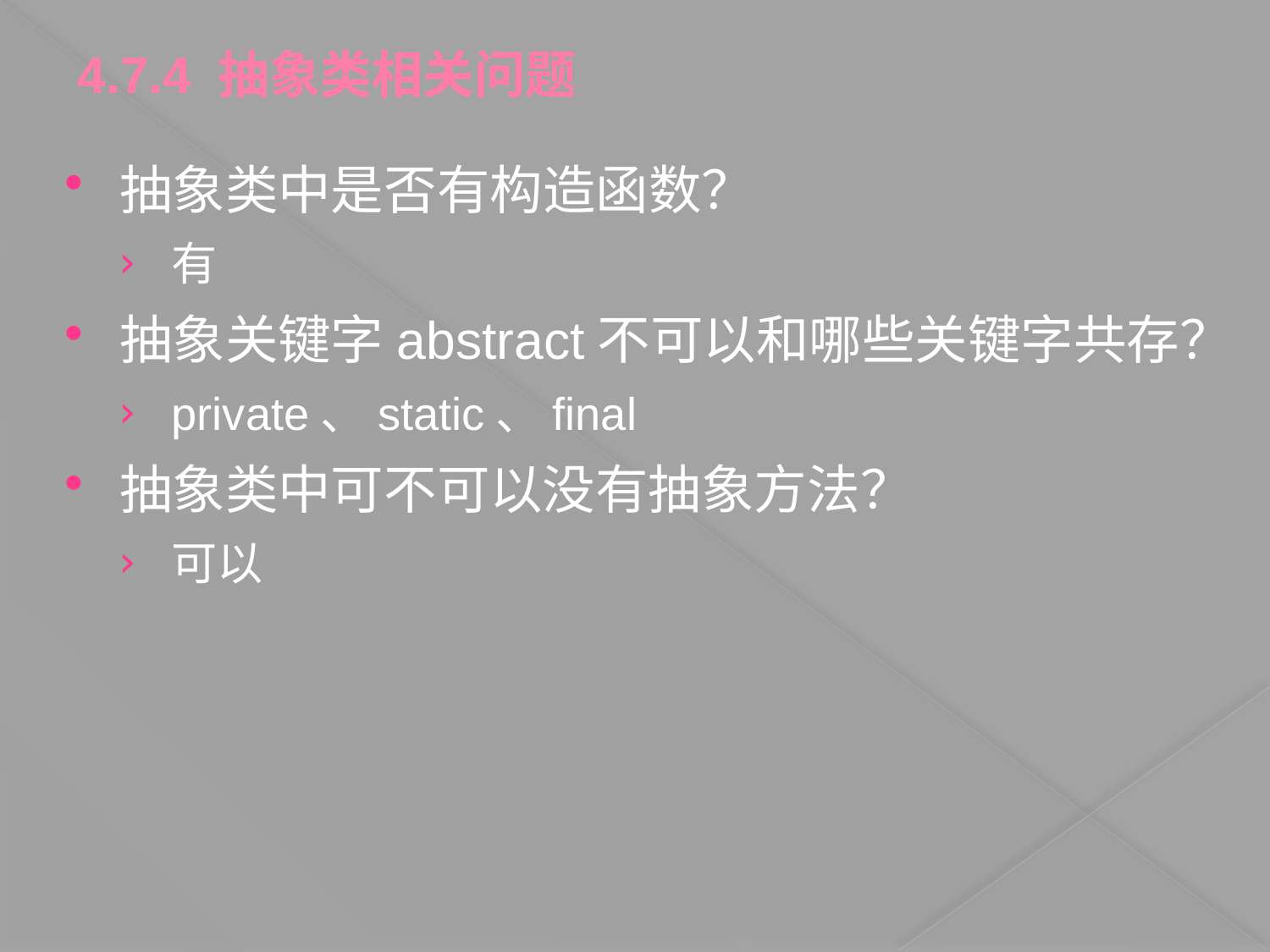

4.7.4 抽象类相关问题
抽象类中是否有构造函数？
有
抽象关键字abstract不可以和哪些关键字共存？
private、static、final
抽象类中可不可以没有抽象方法？
可以